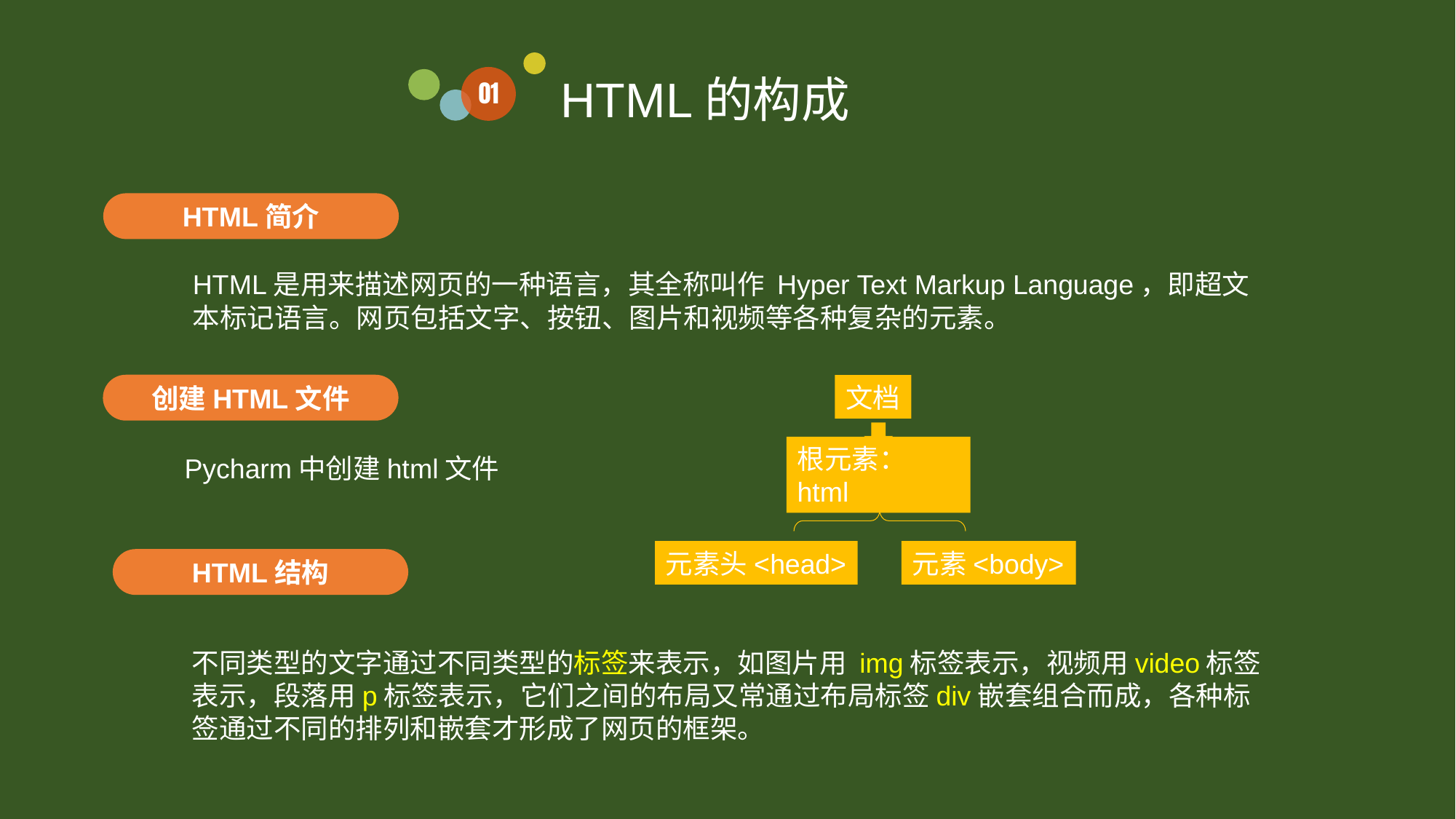

HTML的构成

01

HTML简介
HTML是用来描述网页的一种语言，其全称叫作 Hyper Text Markup Language，即超文本标记语言。网页包括文字、按钮、图片和视频等各种复杂的元素。
创建HTML文件
文档

Pycharm中创建html文件
根元素：html
元素头<head>
元素<body>
HTML结构
不同类型的文字通过不同类型的标签来表示，如图片用 img标签表示，视频用video标签表示，段落用p标签表示，它们之间的布局又常通过布局标签div嵌套组合而成，各种标签通过不同的排列和嵌套才形成了网页的框架。